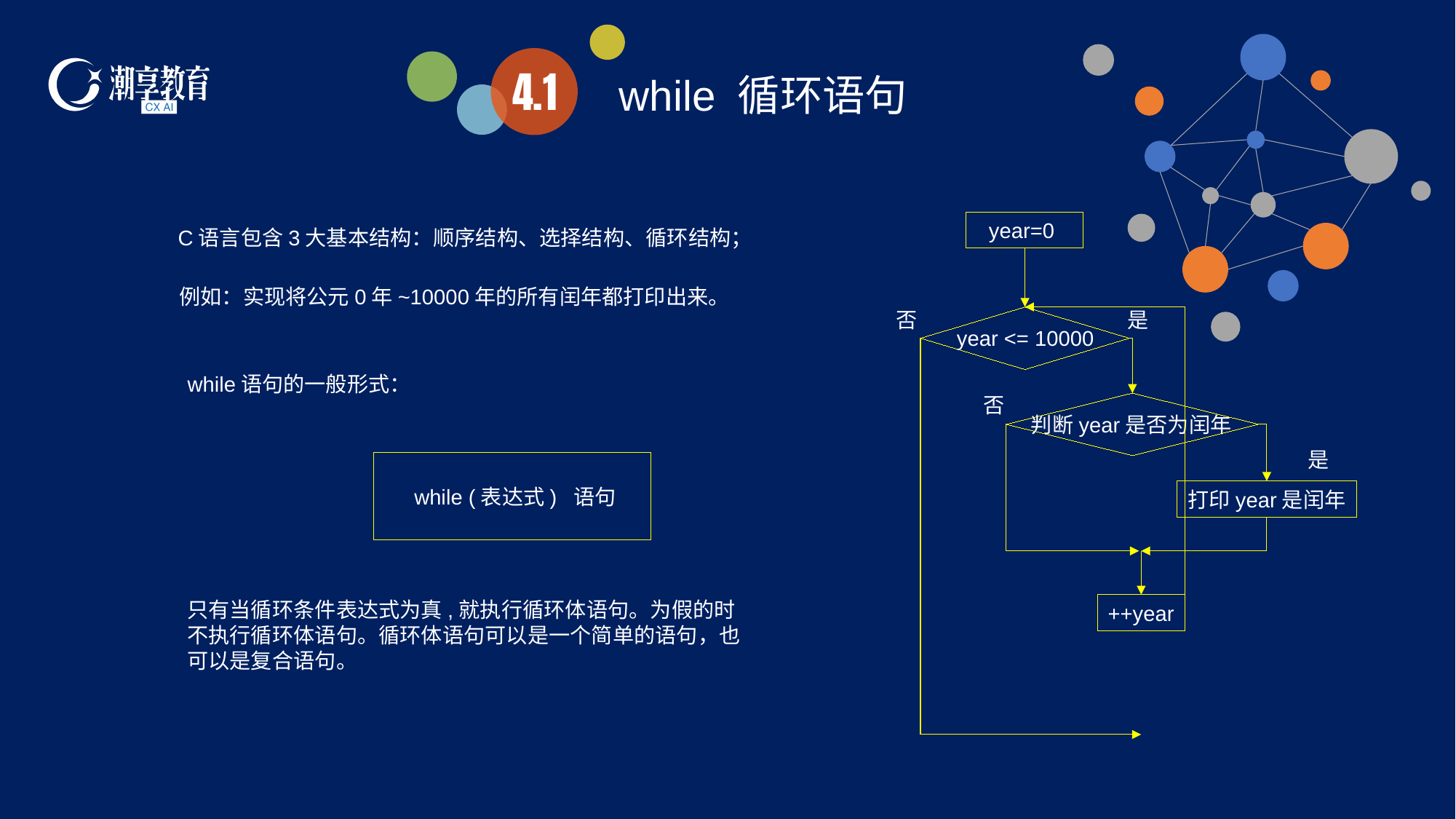

4.1

while 循环语句
  year=0
C语言包含3大基本结构：顺序结构、选择结构、循环结构；
例如：实现将公元0年~10000年的所有闰年都打印出来。
否
是

year <= 10000
while语句的一般形式：
否

判断year是否为闰年
是

     while (表达式)  语句

打印year是闰年
只有当循环条件表达式为真,就执行循环体语句。为假的时不执行循环体语句。循环体语句可以是一个简单的语句，也可以是复合语句。
++year